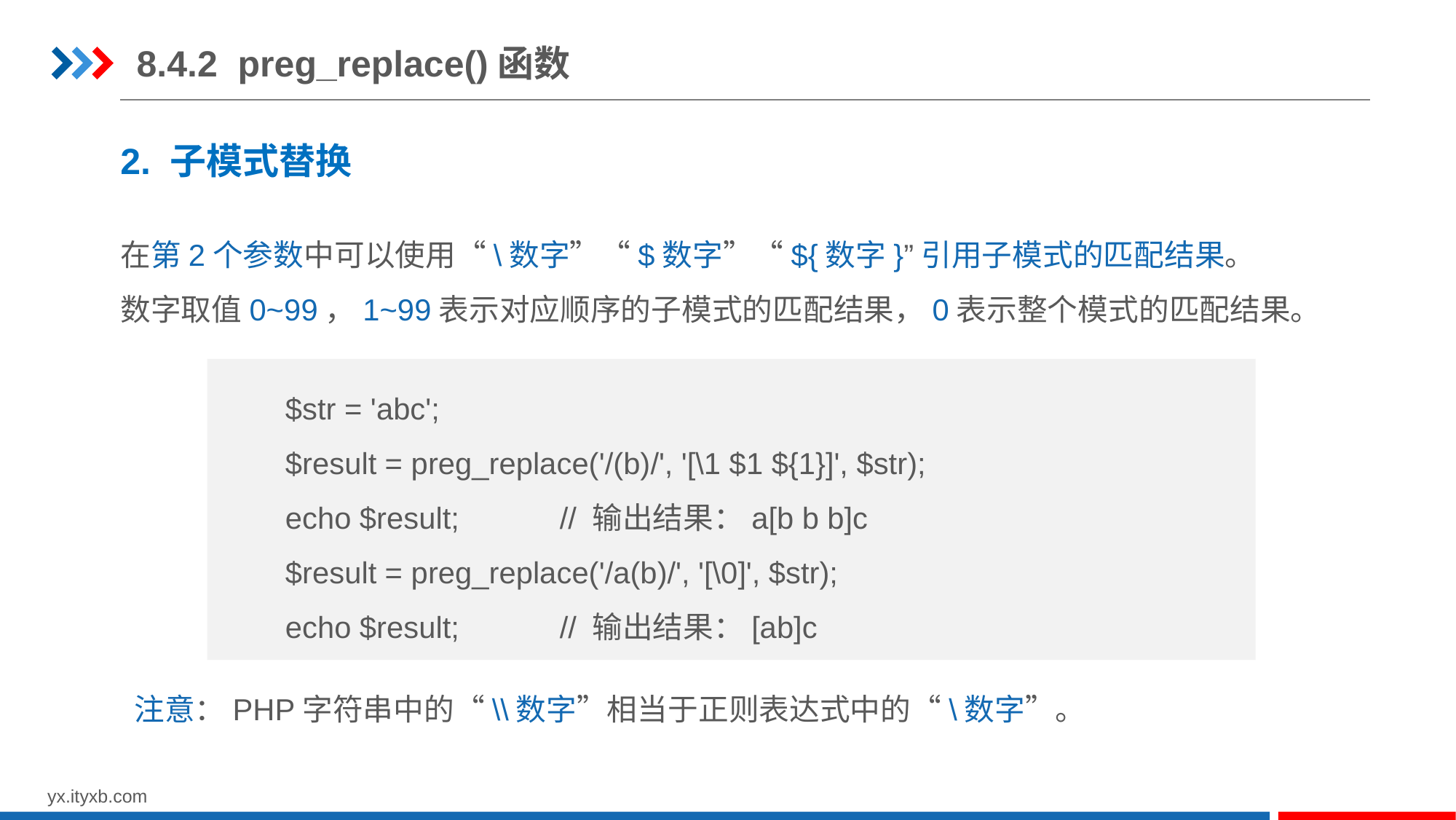

8.4.2  preg_replace()函数
2. 子模式替换
在第2个参数中可以使用“\数字”“$数字”“${数字}”引用子模式的匹配结果。
数字取值0~99，1~99表示对应顺序的子模式的匹配结果，0表示整个模式的匹配结果。

$str = 'abc';
$result = preg_replace('/(b)/', '[\1 $1 ${1}]', $str);
echo $result;            // 输出结果：a[b b b]c
$result = preg_replace('/a(b)/', '[\0]', $str);
echo $result;            // 输出结果：[ab]c
注意：PHP字符串中的“\\数字”相当于正则表达式中的“\数字”。